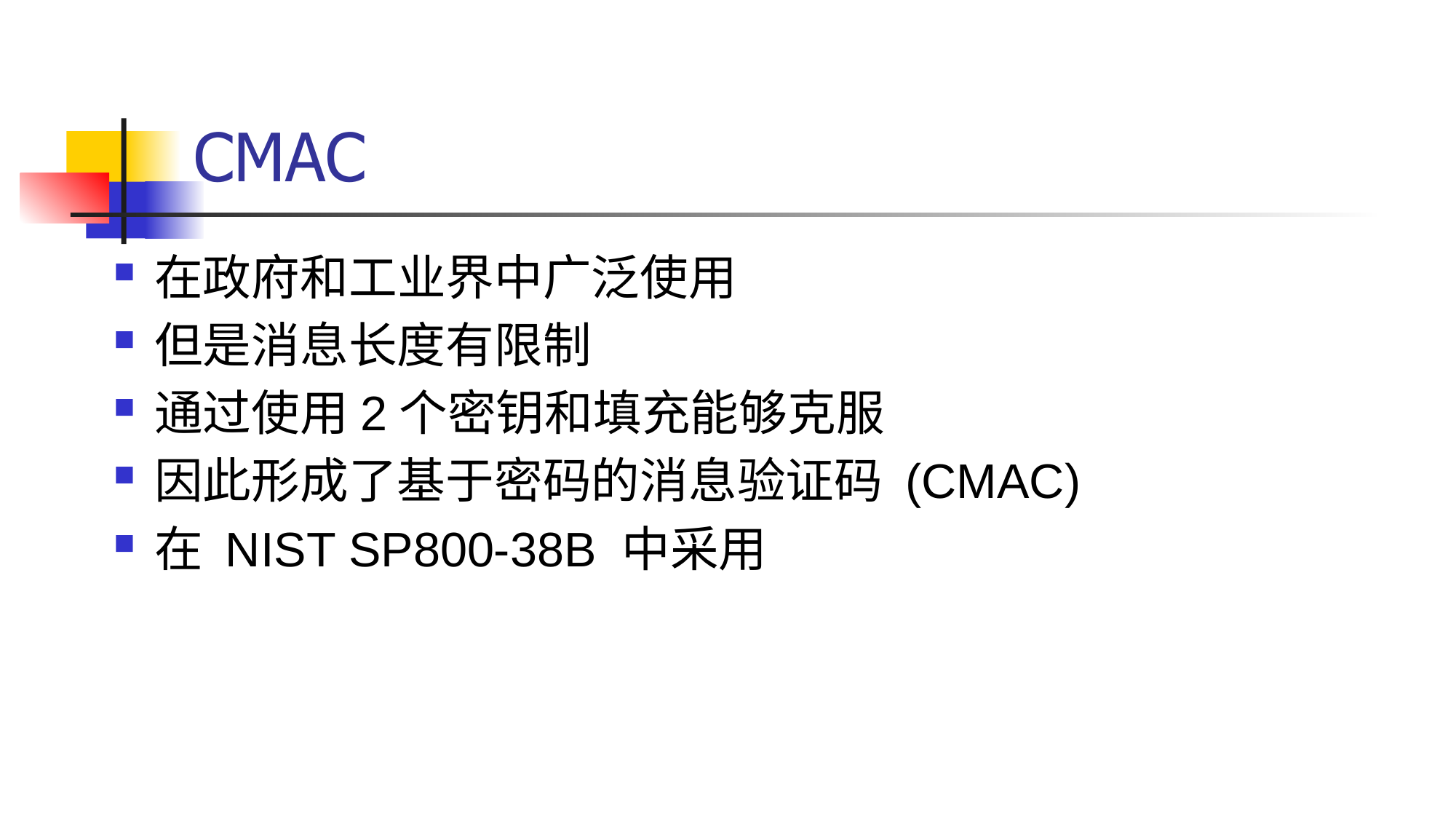

# CMAC
在政府和工业界中广泛使用
但是消息长度有限制
通过使用2个密钥和填充能够克服
因此形成了基于密码的消息验证码 (CMAC)
在 NIST SP800-38B 中采用